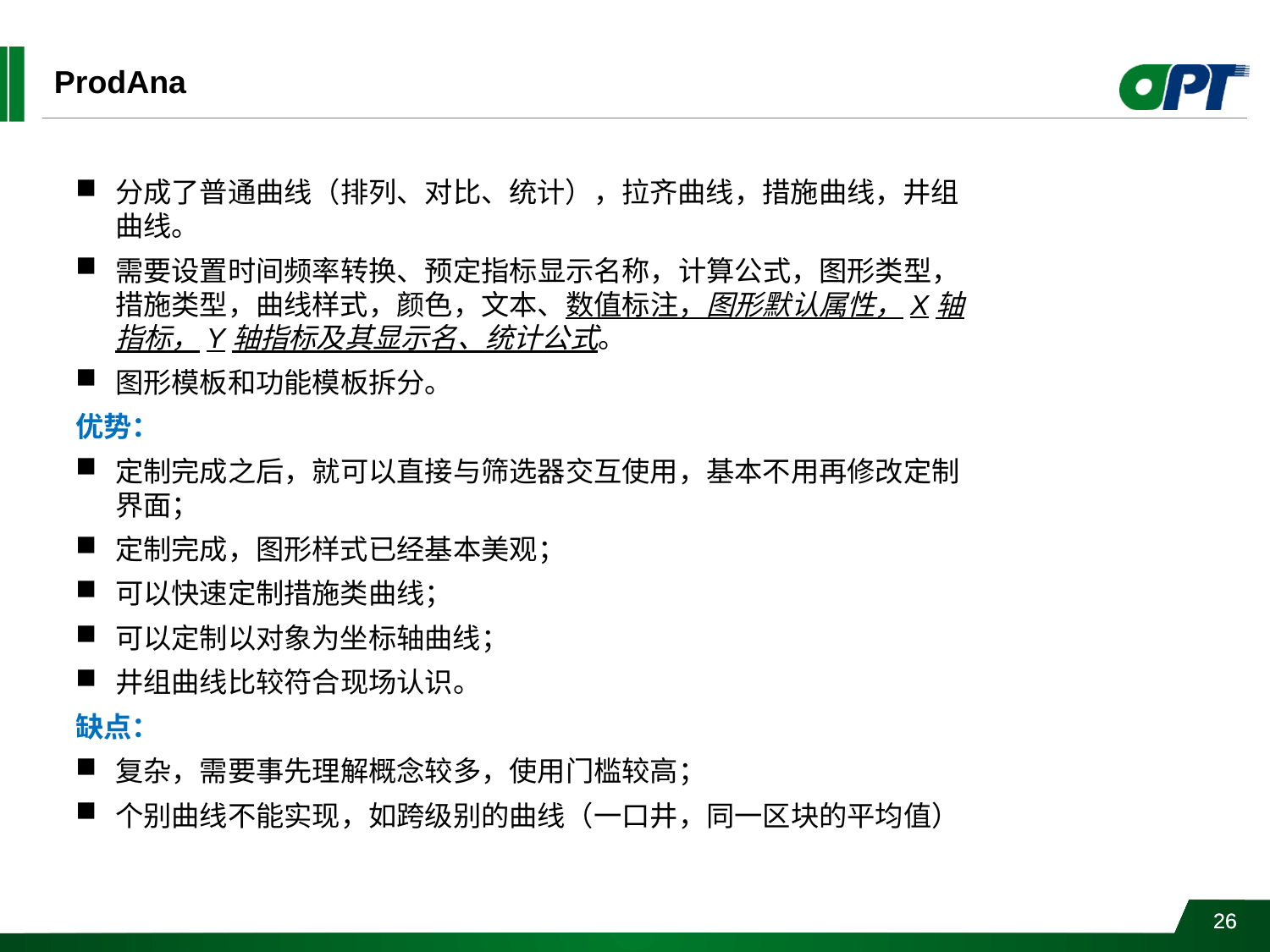

ProdAna
分成了普通曲线（排列、对比、统计），拉齐曲线，措施曲线，井组曲线。
需要设置时间频率转换、预定指标显示名称，计算公式，图形类型，措施类型，曲线样式，颜色，文本、数值标注，图形默认属性，X轴指标，Y轴指标及其显示名、统计公式。
图形模板和功能模板拆分。
优势：
定制完成之后，就可以直接与筛选器交互使用，基本不用再修改定制界面；
定制完成，图形样式已经基本美观；
可以快速定制措施类曲线；
可以定制以对象为坐标轴曲线；
井组曲线比较符合现场认识。
缺点：
复杂，需要事先理解概念较多，使用门槛较高；
个别曲线不能实现，如跨级别的曲线（一口井，同一区块的平均值）